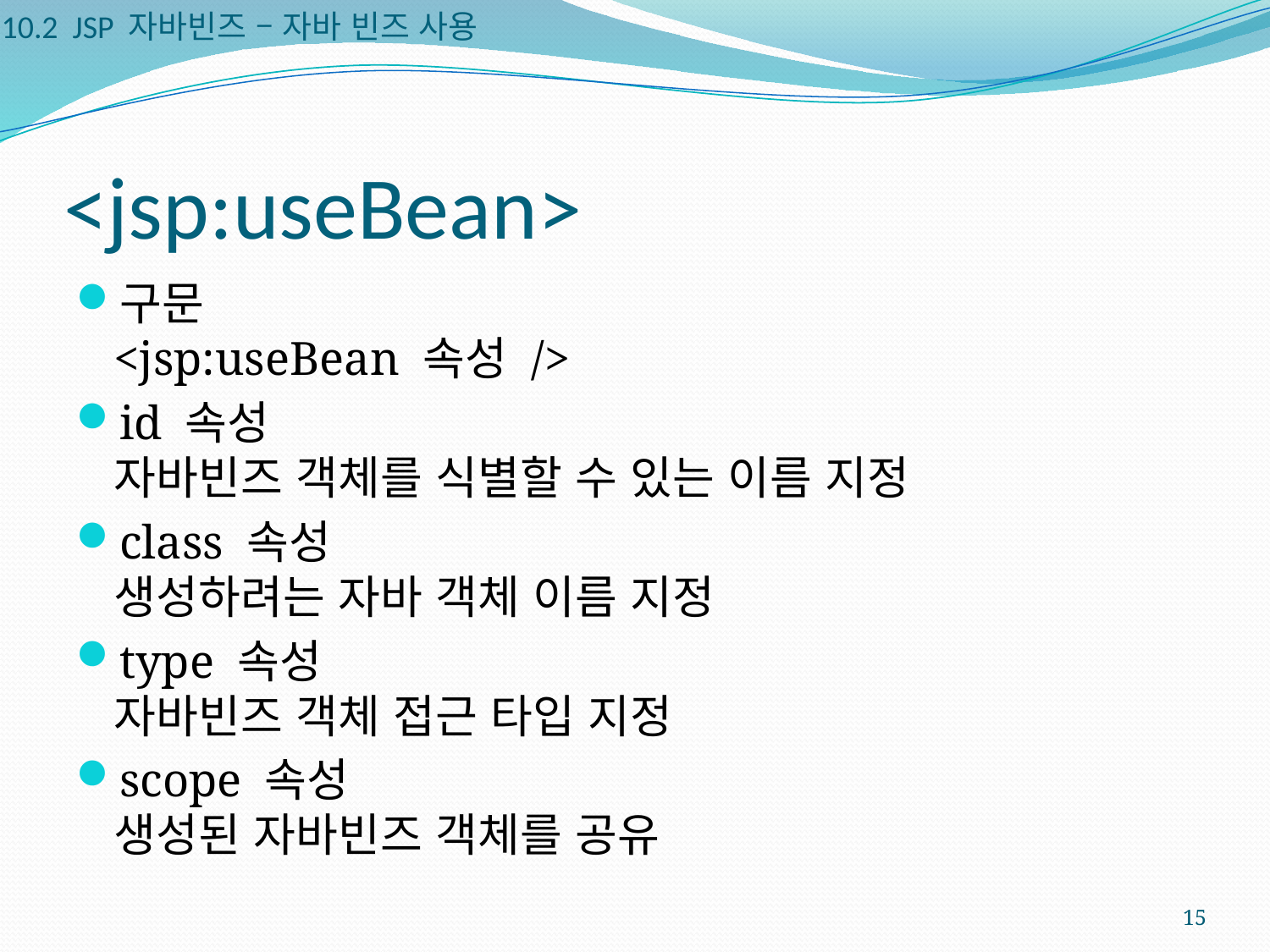

10.2  JSP 자바빈즈 – 자바 빈즈 사용
# <jsp:useBean>
구문
<jsp:useBean 속성 />
id 속성
자바빈즈 객체를 식별할 수 있는 이름 지정
class 속성
생성하려는 자바 객체 이름 지정
type 속성
자바빈즈 객체 접근 타입 지정
scope 속성
생성된 자바빈즈 객체를 공유

15